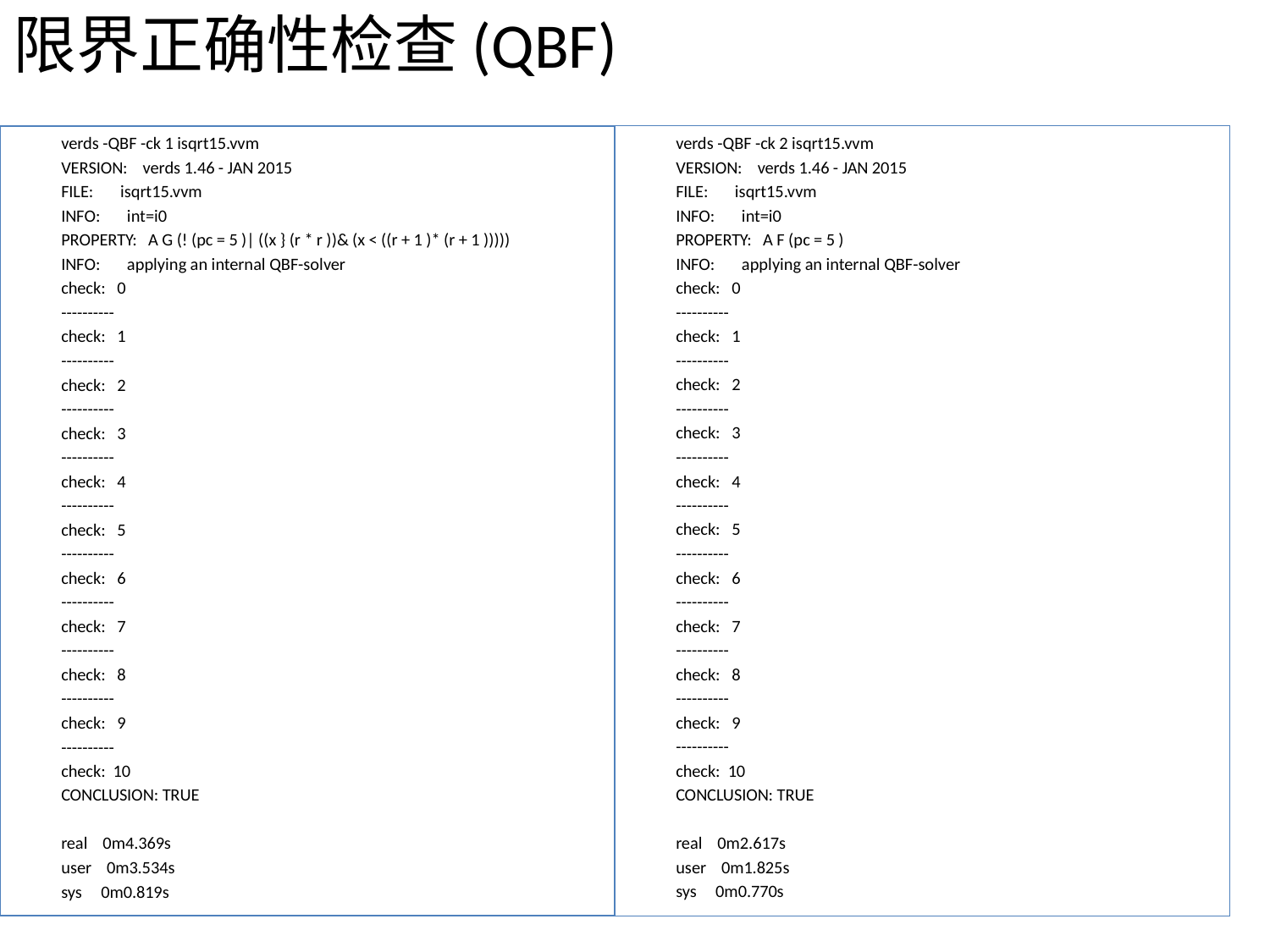

# 限界正确性检查(QBF)
verds -QBF -ck 1 isqrt15.vvm
VERSION:    verds 1.46 - JAN 2015
FILE:       isqrt15.vvm
INFO:       int=i0
PROPERTY:   A G (! (pc = 5 )| ((x } (r * r ))& (x < ((r + 1 )* (r + 1 )))))
INFO:       applying an internal QBF-solver
check:   0
----------
check:   1
----------
check:   2
----------
check:   3
----------
check:   4
----------
check:   5
----------
check:   6
----------
check:   7
----------
check:   8
----------
check:   9
----------
check:  10
CONCLUSION: TRUE

real    0m4.369s
user    0m3.534s
sys     0m0.819s
verds -QBF -ck 2 isqrt15.vvm
VERSION:    verds 1.46 - JAN 2015
FILE:       isqrt15.vvm
INFO:       int=i0
PROPERTY:   A F (pc = 5 )
INFO:       applying an internal QBF-solver
check:   0
----------
check:   1
----------
check:   2
----------
check:   3
----------
check:   4
----------
check:   5
----------
check:   6
----------
check:   7
----------
check:   8
----------
check:   9
----------
check:  10
CONCLUSION: TRUE

real    0m2.617s
user    0m1.825s
sys     0m0.770s